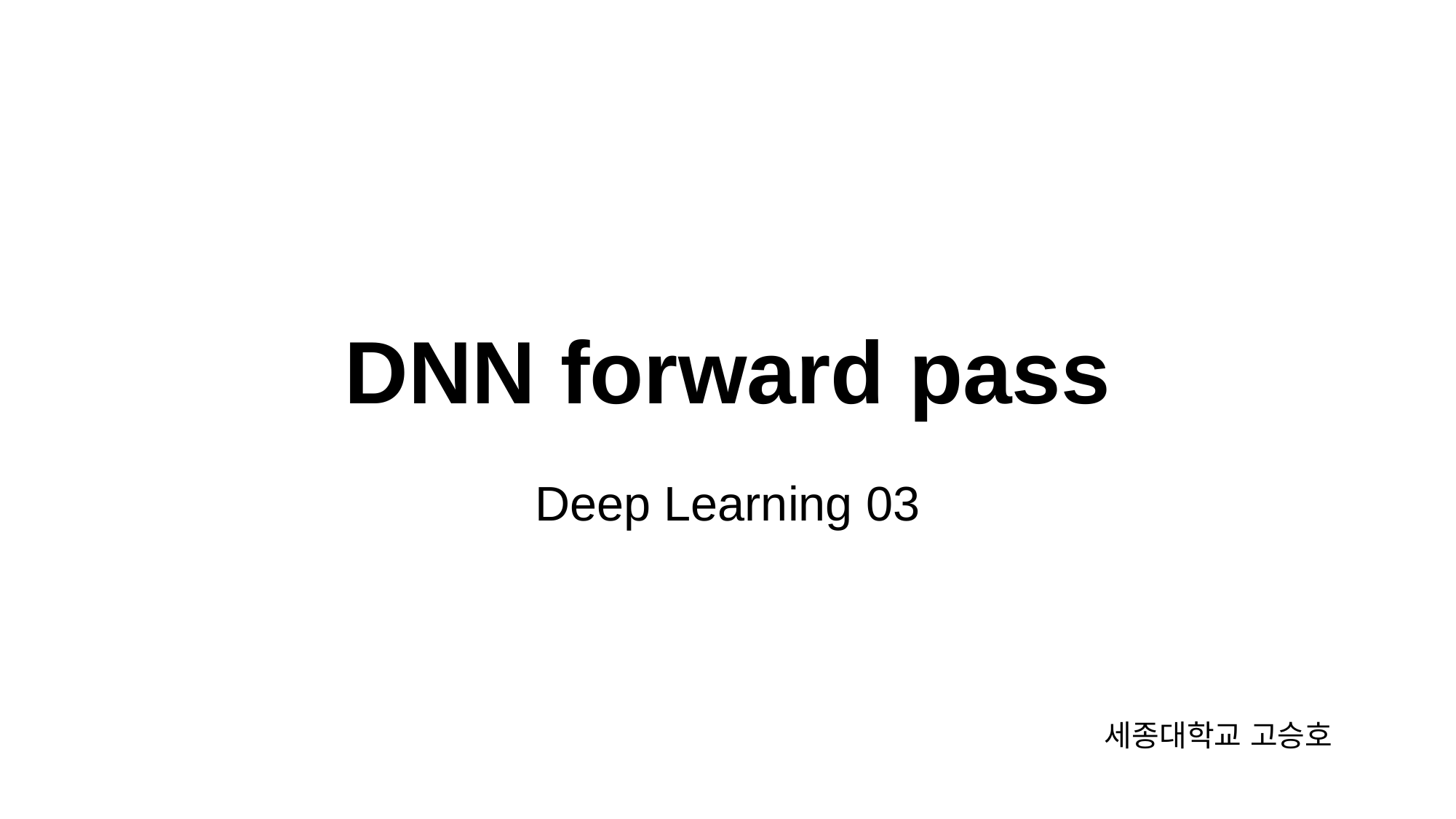

# DNN forward pass
Deep Learning 03
세종대학교 고승호